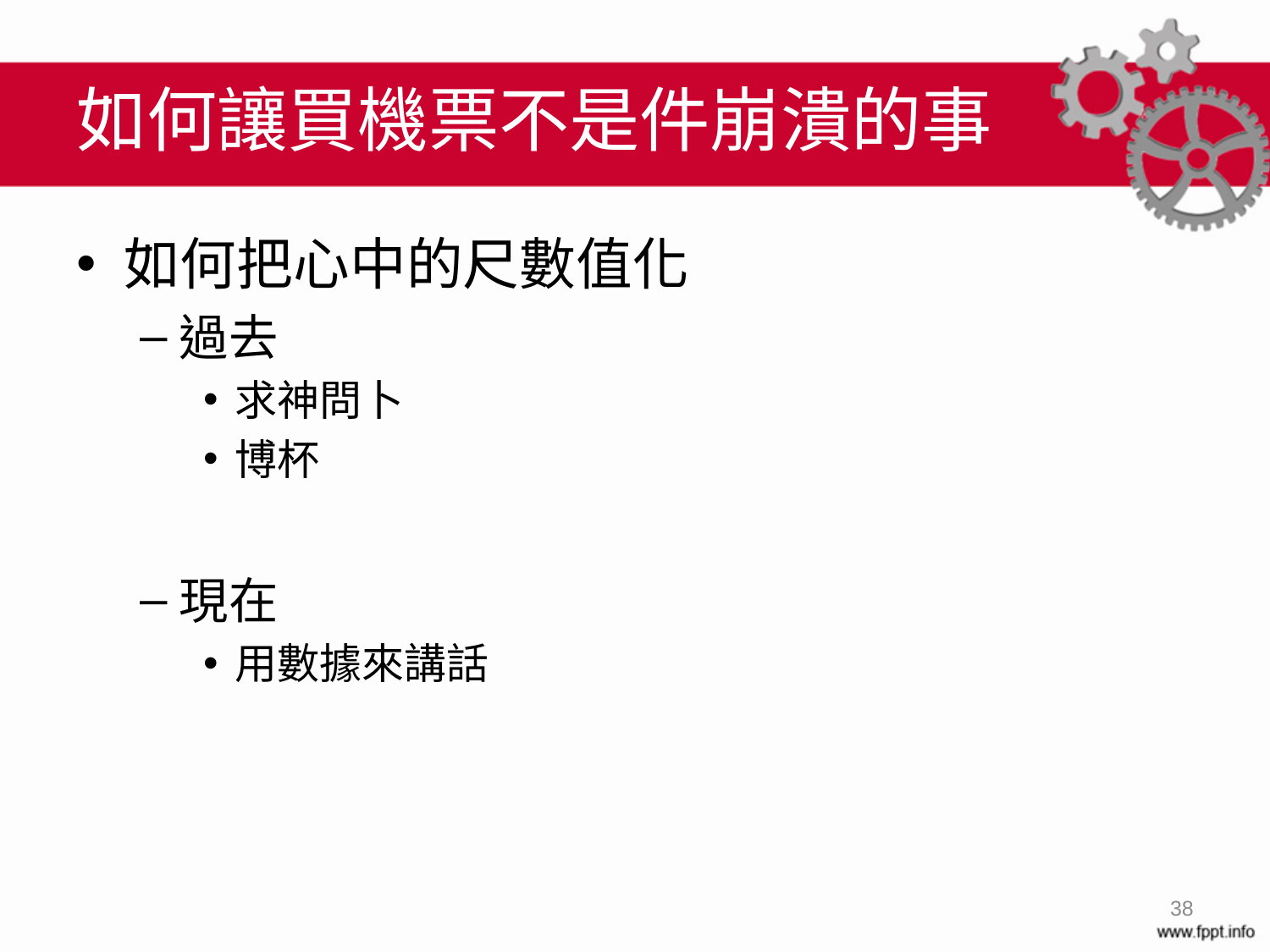

# 如何讓買機票不是件崩潰的事
如何把心中的尺數值化
過去
求神問卜
博杯

現在
用數據來講話
38